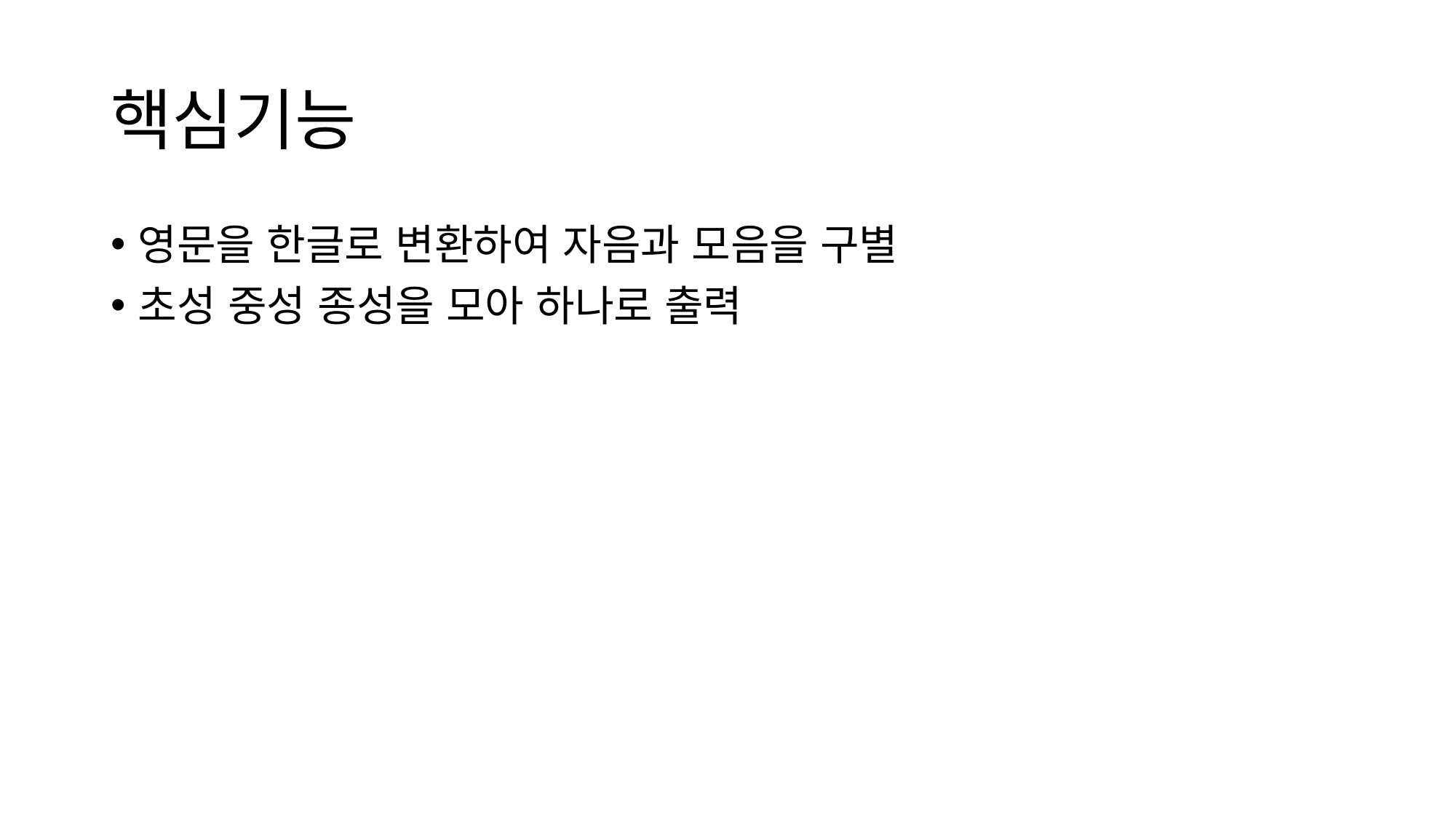

# 핵심기능
영문을 한글로 변환하여 자음과 모음을 구별
초성 중성 종성을 모아 하나로 출력